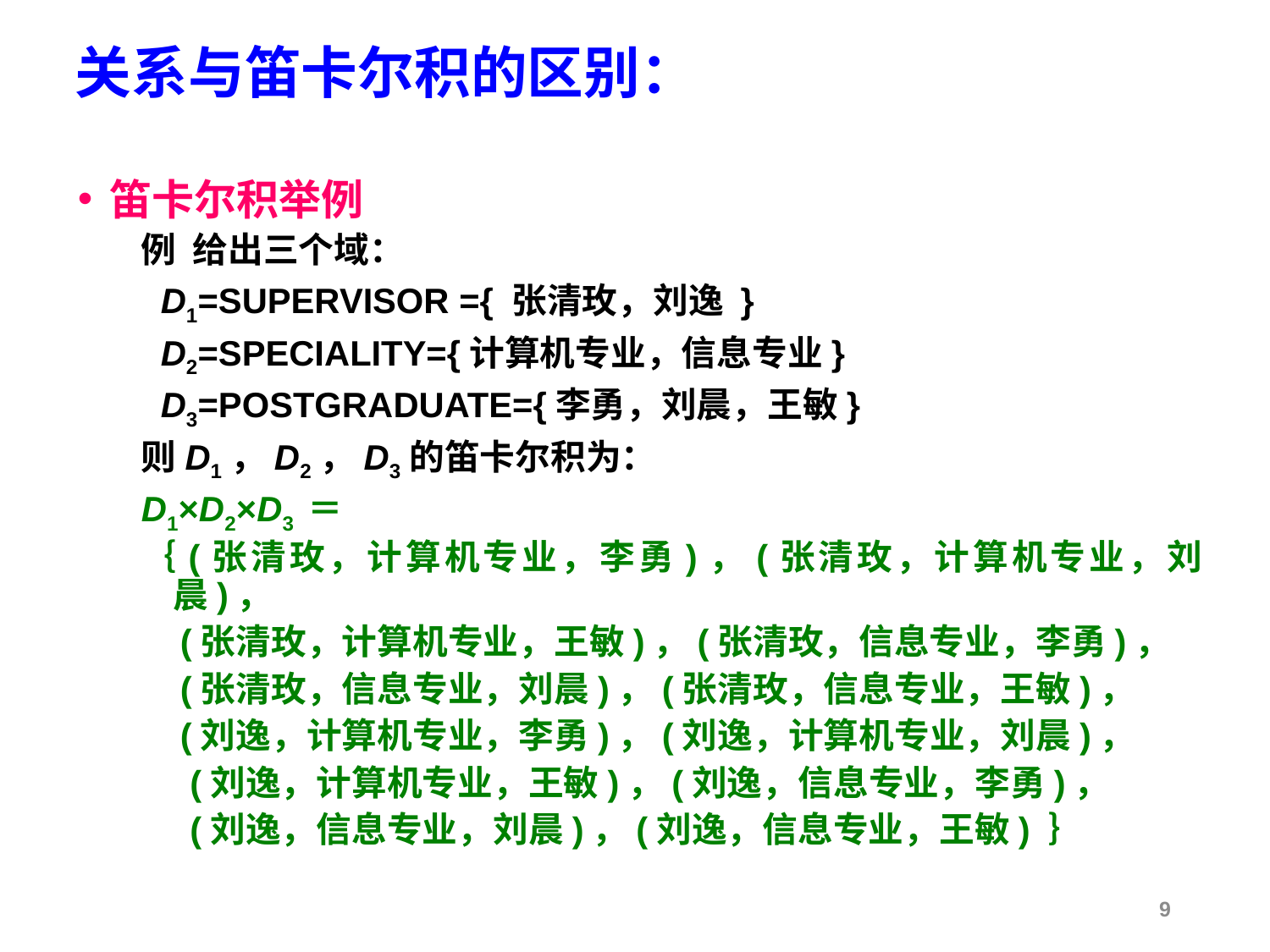

# 关系与笛卡尔积的区别：
笛卡尔积举例
例  给出三个域：
  D1=SUPERVISOR ={ 张清玫，刘逸 }
  D2=SPECIALITY={计算机专业，信息专业}
  D3=POSTGRADUATE={李勇，刘晨，王敏}
则D1，D2，D3的笛卡尔积为：
D1×D2×D3 ＝
｛(张清玫，计算机专业，李勇)，(张清玫，计算机专业，刘晨)，
    (张清玫，计算机专业，王敏)，(张清玫，信息专业，李勇)，
    (张清玫，信息专业，刘晨)，(张清玫，信息专业，王敏)，
    (刘逸，计算机专业，李勇)，(刘逸，计算机专业，刘晨)，
     (刘逸，计算机专业，王敏)，(刘逸，信息专业，李勇)，
     (刘逸，信息专业，刘晨)，(刘逸，信息专业，王敏) ｝
9